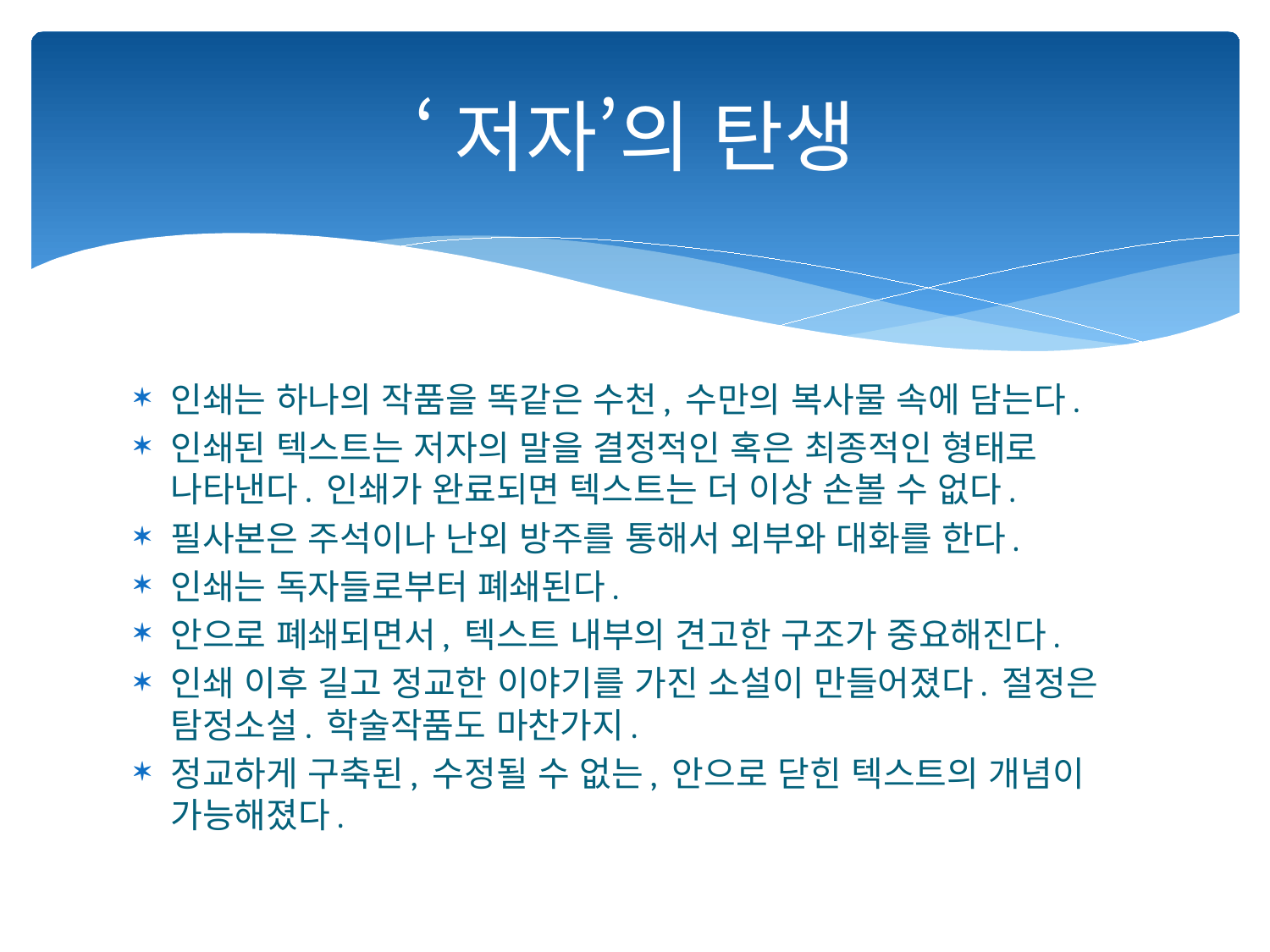

# ‘저자’의 탄생
인쇄는 하나의 작품을 똑같은 수천, 수만의 복사물 속에 담는다.
인쇄된 텍스트는 저자의 말을 결정적인 혹은 최종적인 형태로 나타낸다. 인쇄가 완료되면 텍스트는 더 이상 손볼 수 없다.
필사본은 주석이나 난외 방주를 통해서 외부와 대화를 한다.
인쇄는 독자들로부터 폐쇄된다.
안으로 폐쇄되면서, 텍스트 내부의 견고한 구조가 중요해진다.
인쇄 이후 길고 정교한 이야기를 가진 소설이 만들어졌다. 절정은 탐정소설. 학술작품도 마찬가지.
정교하게 구축된, 수정될 수 없는, 안으로 닫힌 텍스트의 개념이 가능해졌다.